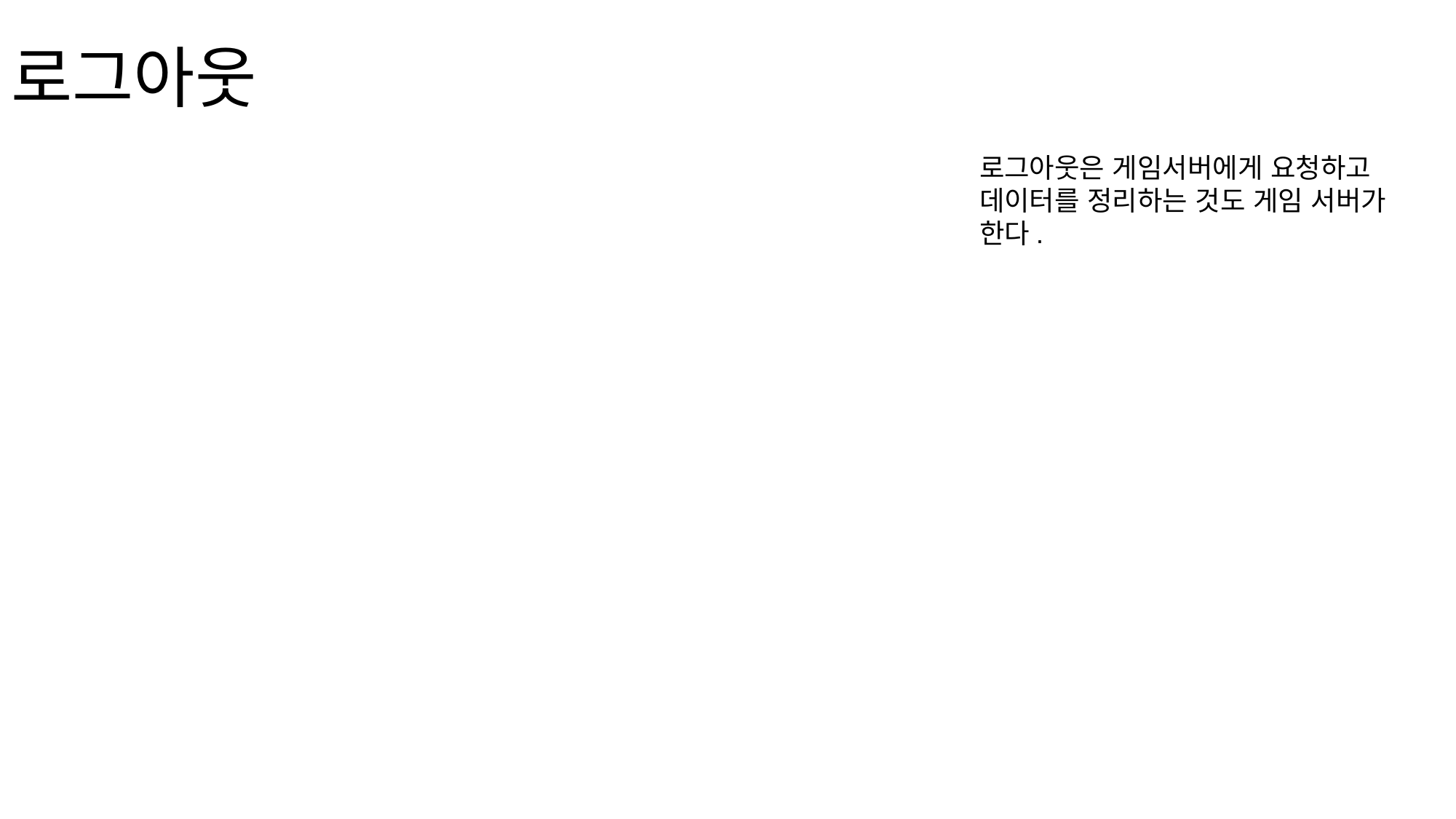

# 로그아웃
로그아웃은 게임서버에게 요청하고
데이터를 정리하는 것도 게임 서버가
한다.